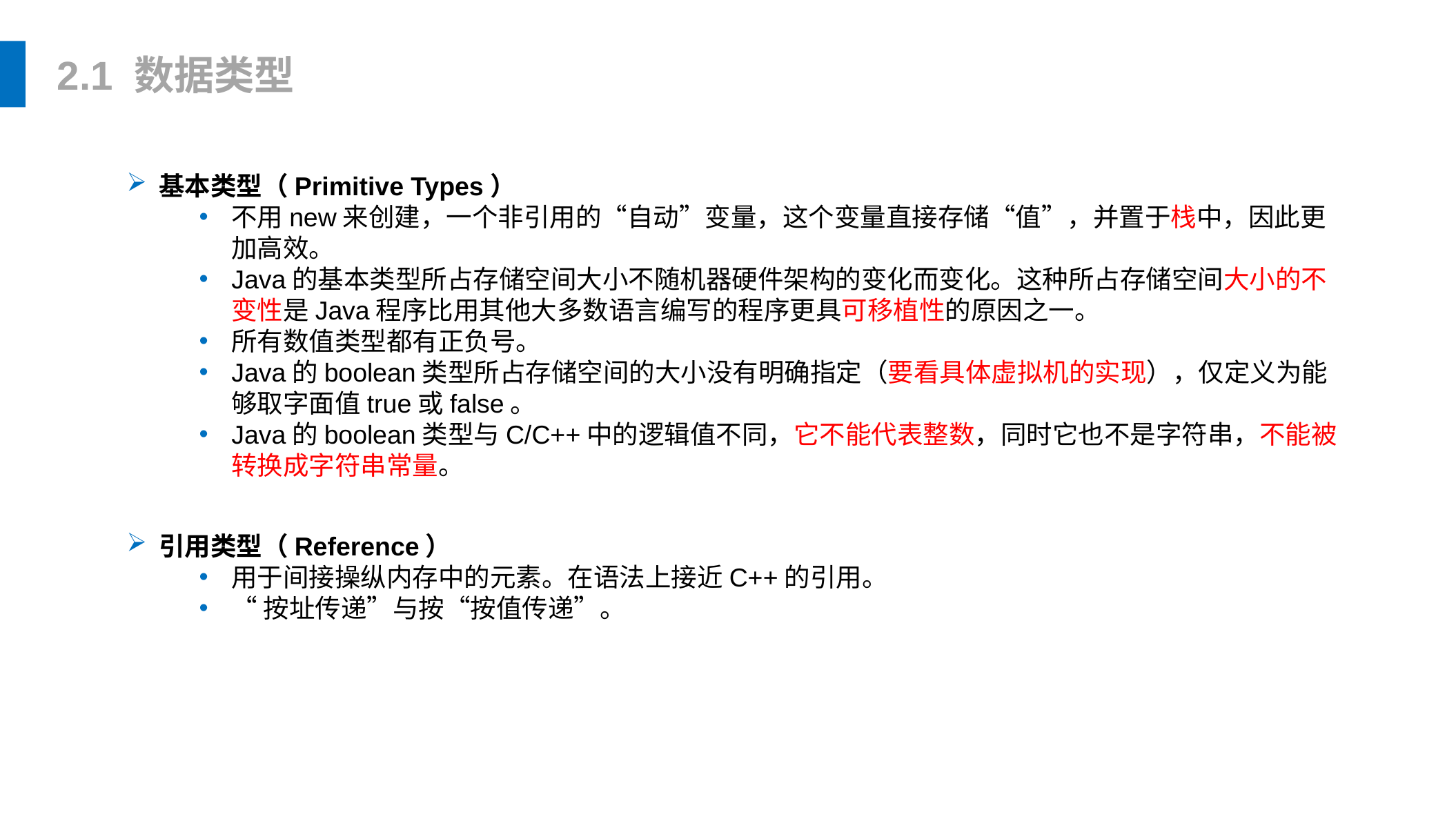

2.1 数据类型
基本类型（Primitive Types）
不用new来创建，一个非引用的“自动”变量，这个变量直接存储“值”，并置于栈中，因此更加高效。
Java的基本类型所占存储空间大小不随机器硬件架构的变化而变化。这种所占存储空间大小的不变性是Java程序比用其他大多数语言编写的程序更具可移植性的原因之一。
所有数值类型都有正负号。
Java的boolean类型所占存储空间的大小没有明确指定（要看具体虚拟机的实现），仅定义为能够取字面值true或false。
Java的boolean类型与C/C++中的逻辑值不同，它不能代表整数，同时它也不是字符串，不能被转换成字符串常量。

引用类型（Reference）
用于间接操纵内存中的元素。在语法上接近C++的引用。
“按址传递”与按“按值传递”。